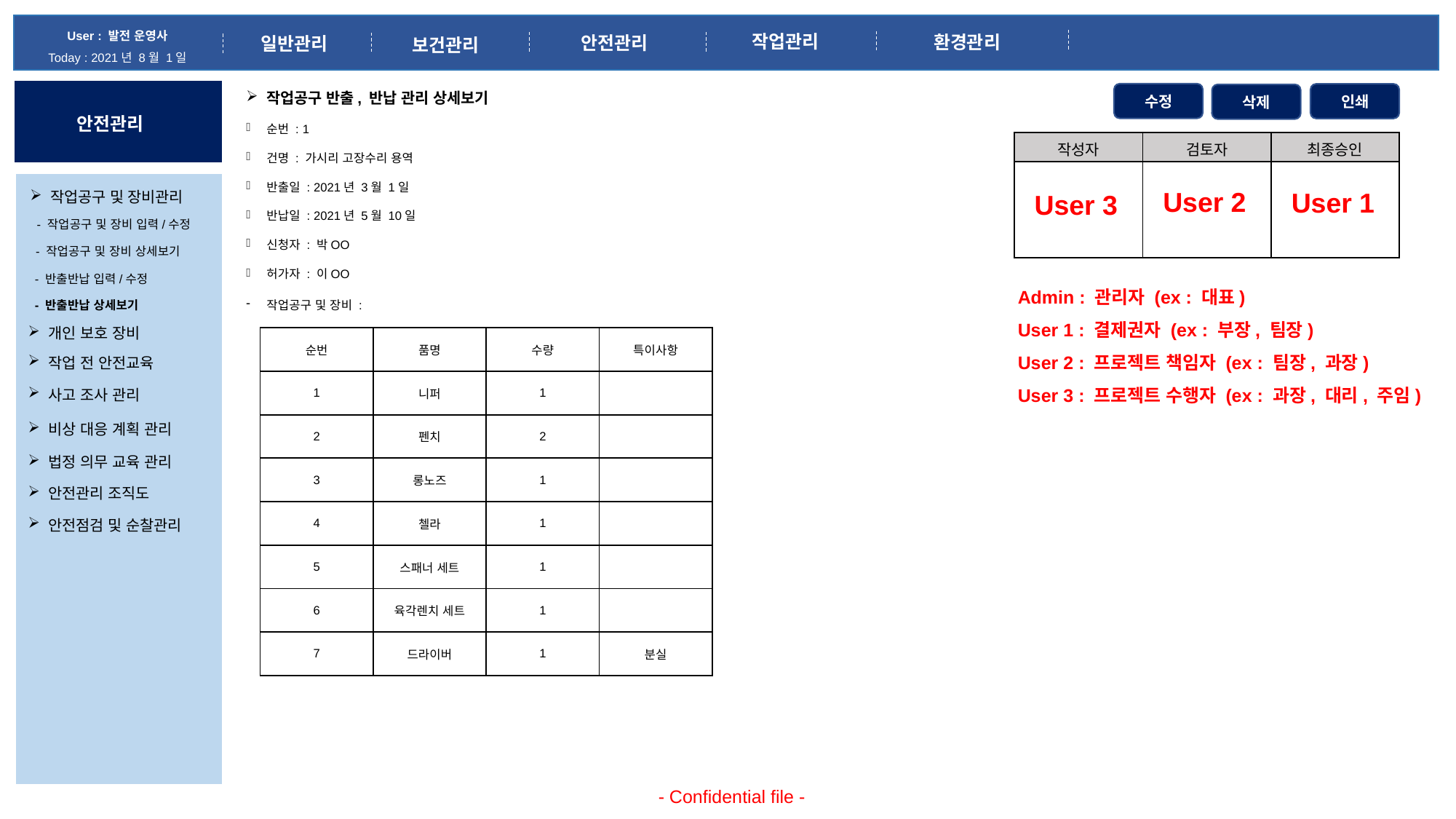

User : 발전 운영사
Today : 2021년 8월 1일
작업관리
환경관리
안전관리
일반관리
보건관리

작업공구 반출, 반납 관리 상세보기

순번 : 1

건명 : 가시리 고장수리 용역

반출일 : 2021년 3월 1일

반납일 : 2021년 5월 10일

신청자 : 박OO

허가자 : 이OO

수정
인쇄
삭제
안전관리
| 작성자 | 검토자 | 최종승인 |
| --- | --- | --- |
|  |  |  |

User 2
User 1
작업공구 및 장비관리
User 3
- 작업공구 및 장비 입력/수정
- 작업공구 및 장비 상세보기
- 반출반납 입력/수정
Admin : 관리자 (ex : 대표)
User 1 : 결제권자 (ex : 부장, 팀장)
User 2 : 프로젝트 책임자 (ex : 팀장, 과장)
User 3 : 프로젝트 수행자 (ex : 과장, 대리, 주임)

작업공구 및 장비 :

- 반출반납 상세보기
개인 보호 장비

| 순번 | 품명 | 수량 | 특이사항 |
| --- | --- | --- | --- |
| 1 | 니퍼 | 1 |  |
| 2 | 펜치 | 2 |  |
| 3 | 롱노즈 | 1 |  |
| 4 | 첼라 | 1 |  |
| 5 | 스패너 세트 | 1 |  |
| 6 | 육각렌치 세트 | 1 |  |
| 7 | 드라이버 | 1 | 분실 |
작업 전 안전교육
사고 조사 관리
비상 대응 계획 관리
법정 의무 교육 관리
안전관리 조직도
안전점검 및 순찰관리
- Confidential file -